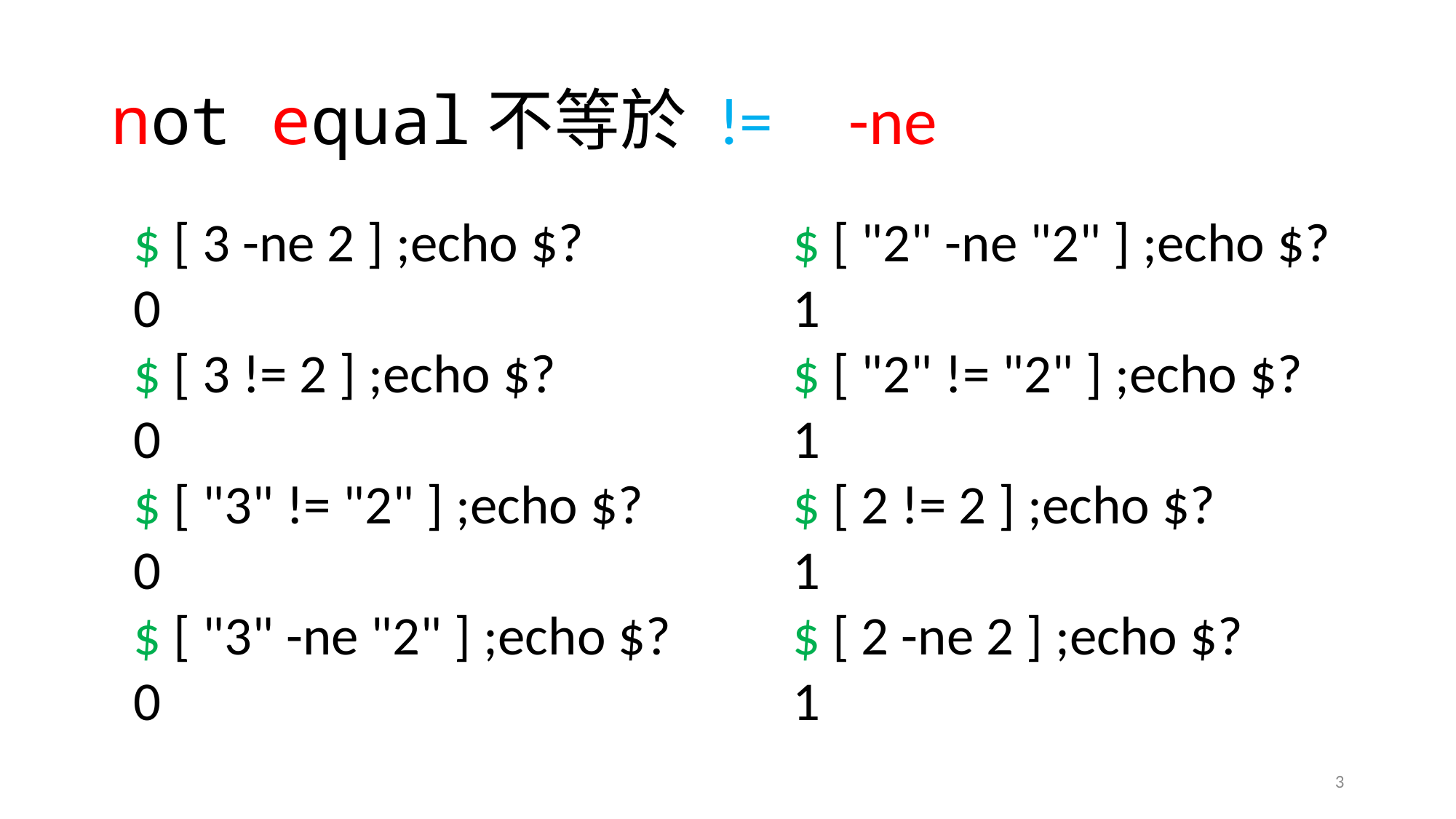

# not equal不等於 !=     -ne
$ [ 3 -ne 2 ] ;echo $?
0
$ [ 3 != 2 ] ;echo $?
0
$ [ "3" != "2" ] ;echo $?
0
$ [ "3" -ne "2" ] ;echo $?
0
$ [ "2" -ne "2" ] ;echo $?
1
$ [ "2" != "2" ] ;echo $?
1
$ [ 2 != 2 ] ;echo $?
1
$ [ 2 -ne 2 ] ;echo $?
1
3